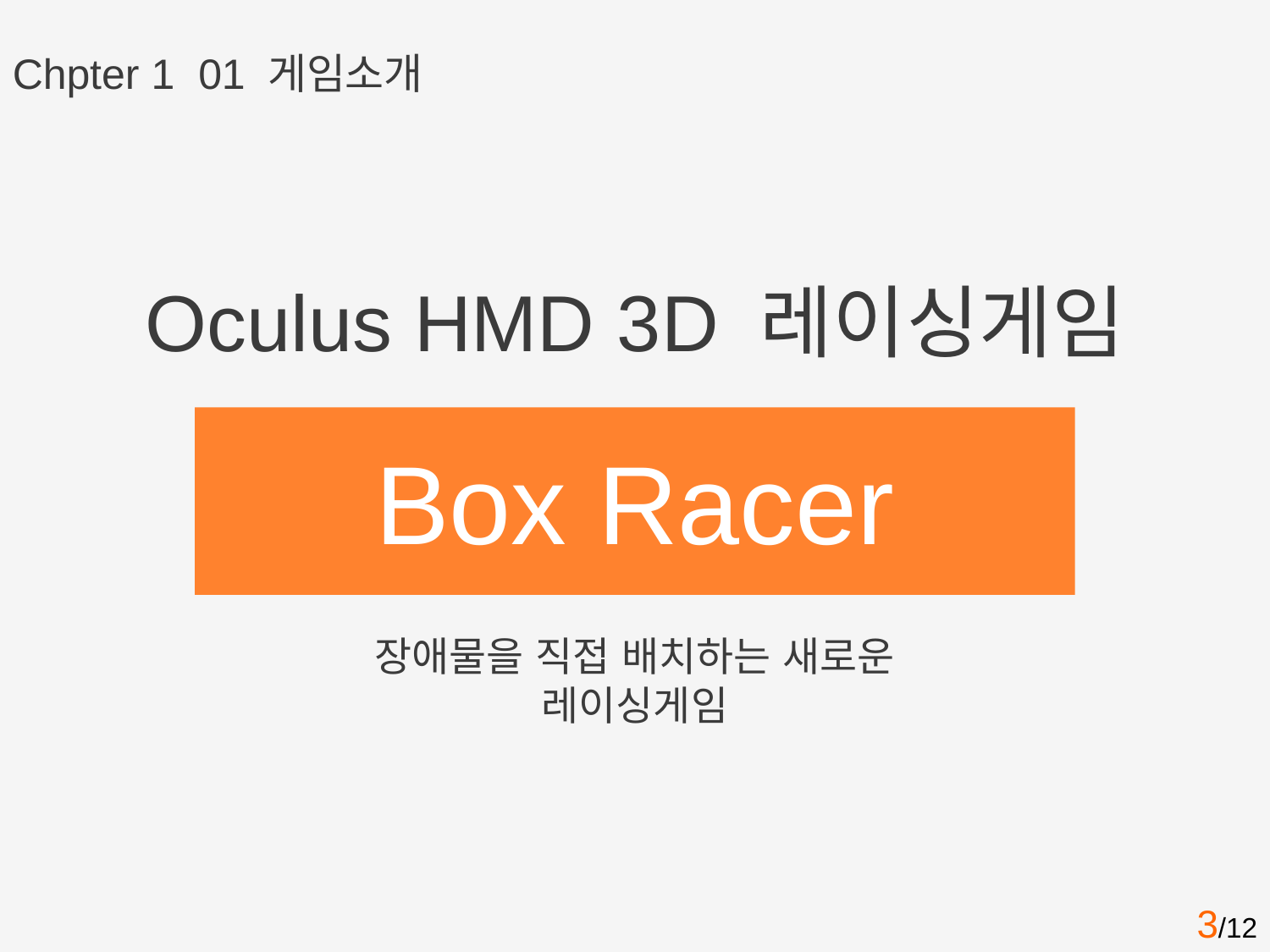

Chpter 1  01 게임소개
Oculus HMD 3D 레이싱게임

Box Racer
장애물을 직접 배치하는 새로운 레이싱게임
3/12